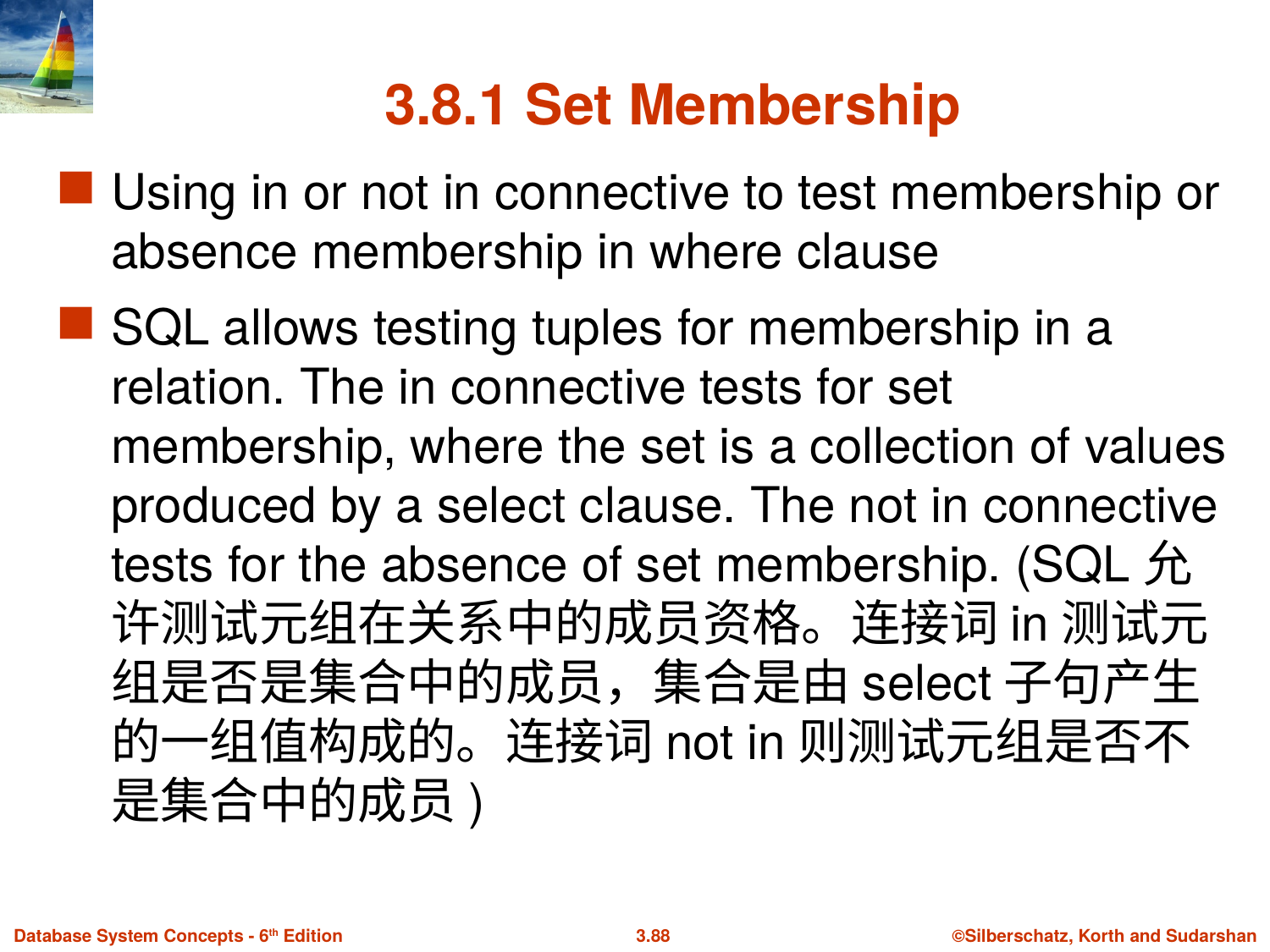

# 3.8.1 Set Membership
Using in or not in connective to test membership or absence membership in where clause
SQL allows testing tuples for membership in a relation. The in connective tests for set membership, where the set is a collection of values produced by a select clause. The not in connective tests for the absence of set membership. (SQL允许测试元组在关系中的成员资格。连接词in测试元组是否是集合中的成员，集合是由select子句产生的一组值构成的。连接词not in则测试元组是否不是集合中的成员)